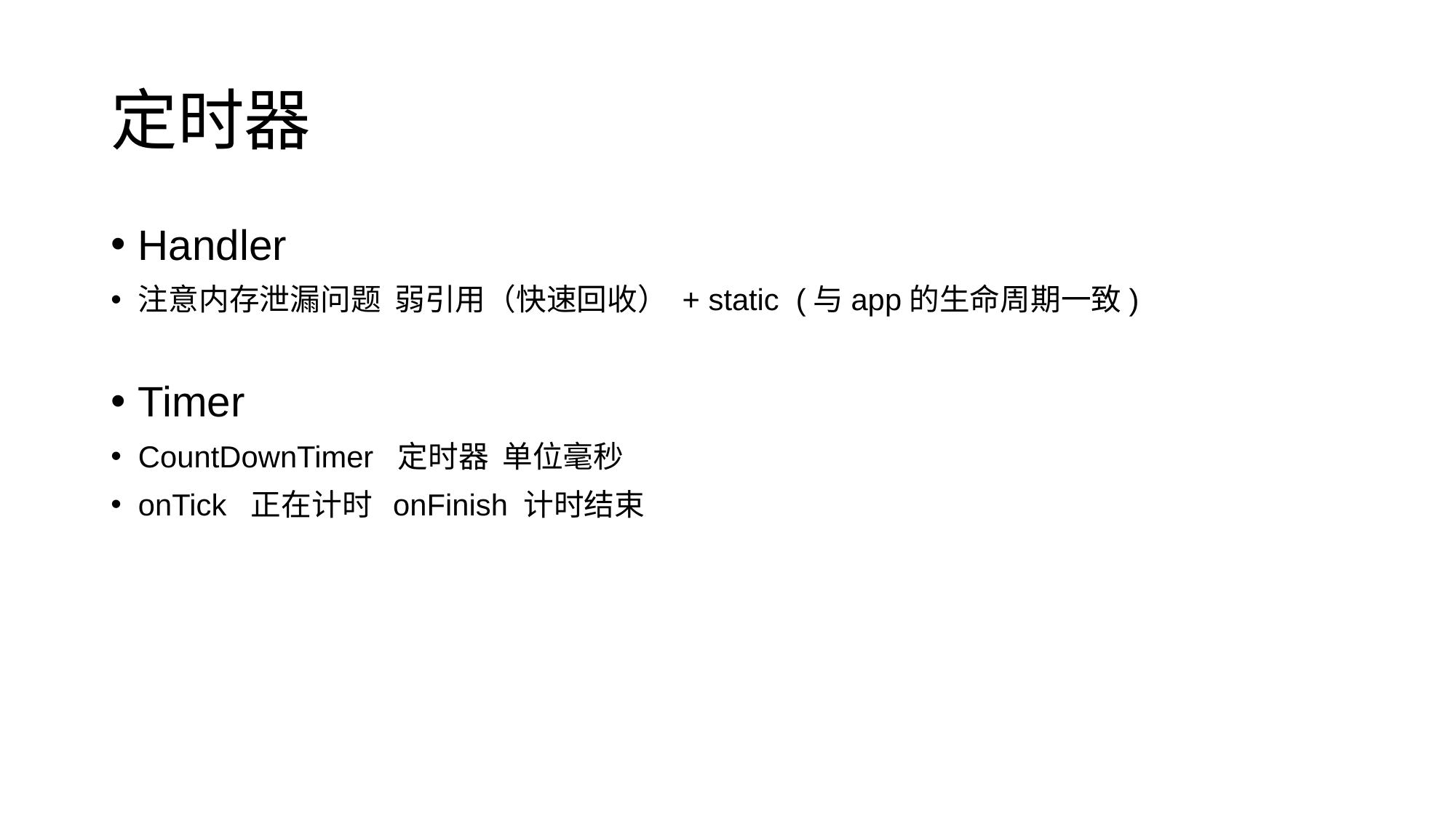

# 定时器
Handler
注意内存泄漏问题  弱引用（快速回收） + static  (与app的生命周期一致)

Timer
CountDownTimer  定时器  单位毫秒
onTick  正在计时  onFinish 计时结束